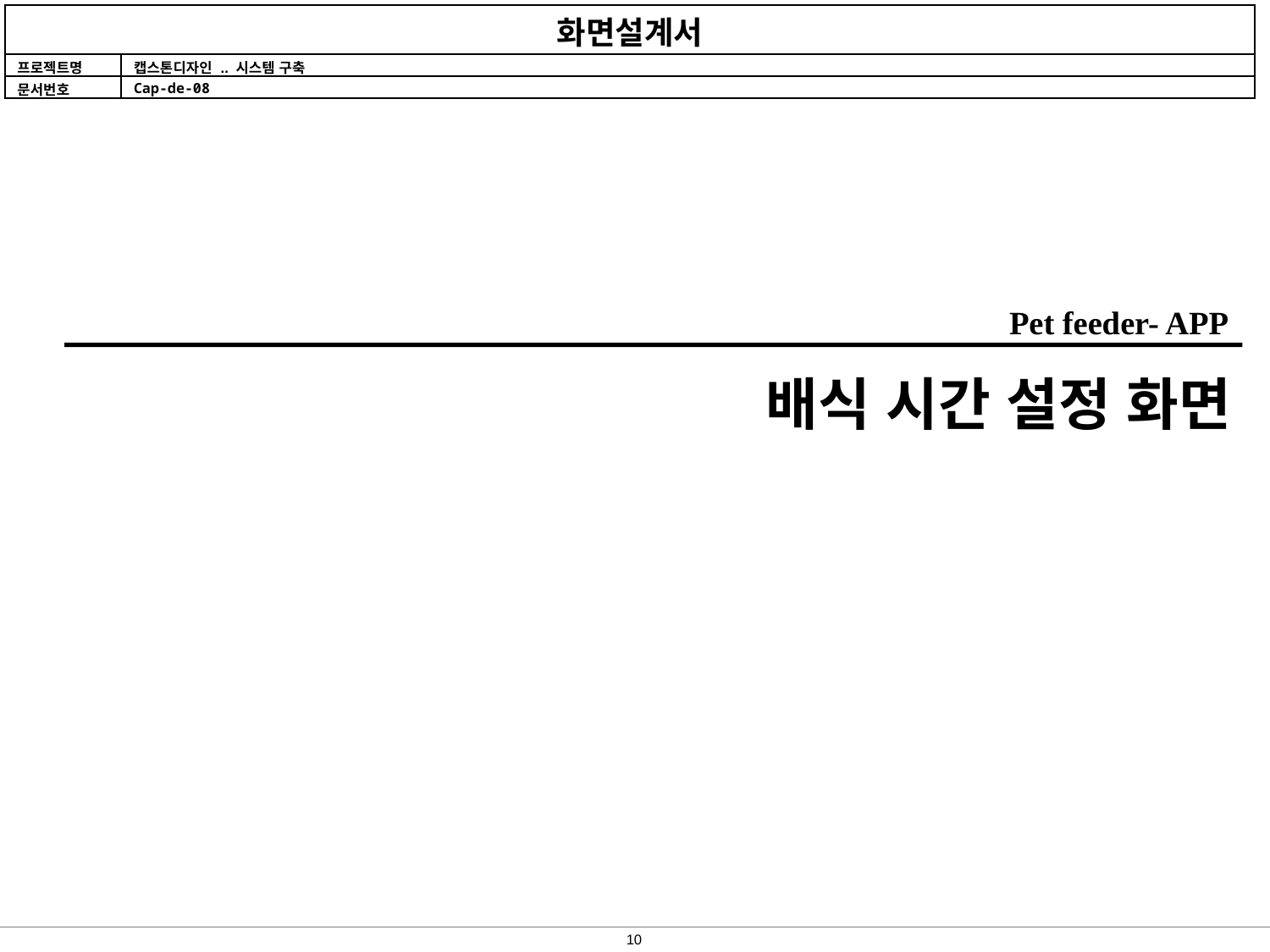

Pet feeder- APP

배식 시간 설정 화면